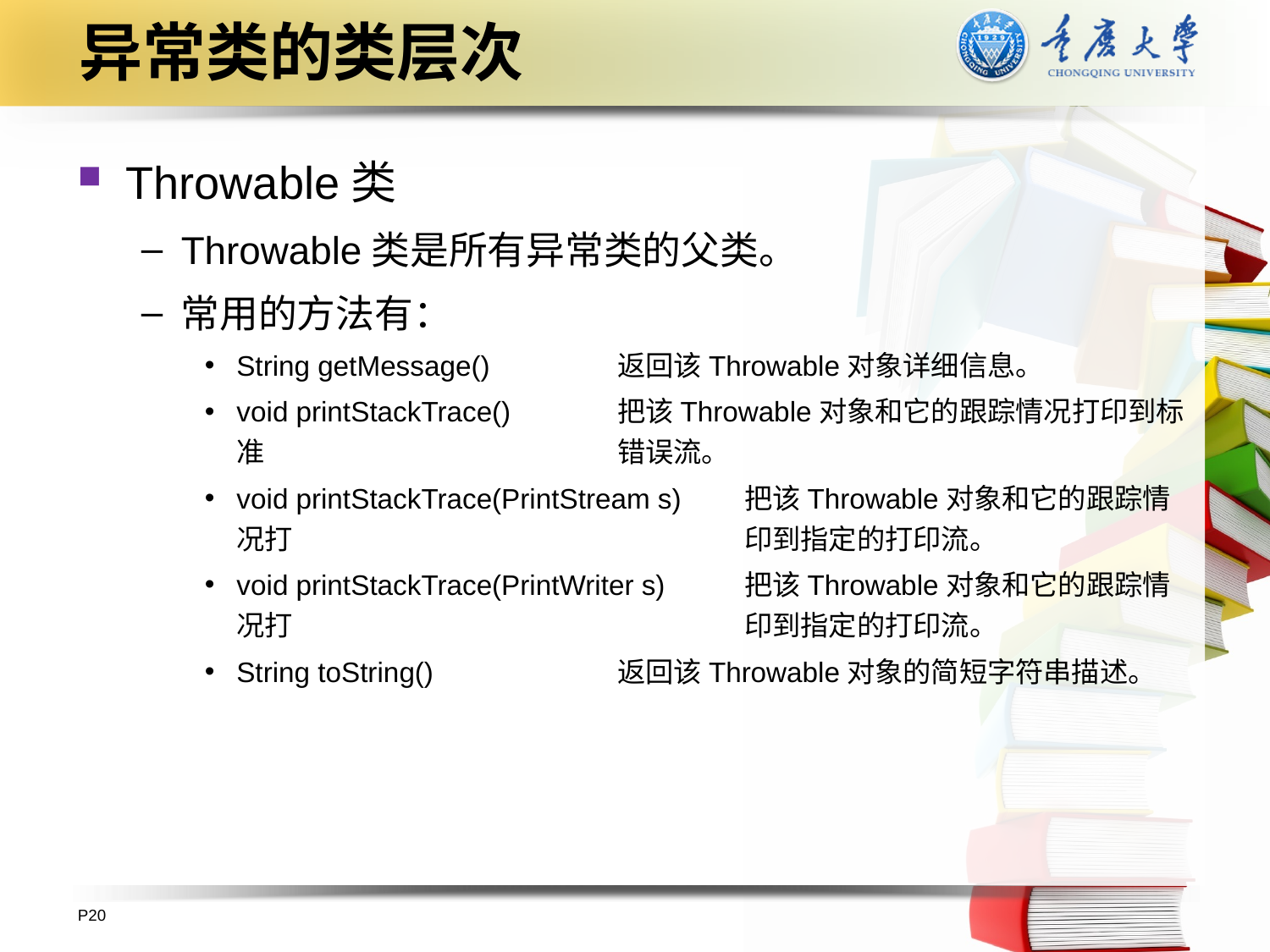

# 异常类的类层次
Throwable类
Throwable类是所有异常类的父类。
常用的方法有：
String getMessage() 	返回该Throwable对象详细信息。
void printStackTrace() 	把该Throwable对象和它的跟踪情况打印到标准			错误流。
void printStackTrace(PrintStream s)	把该Throwable对象和它的跟踪情况打   				印到指定的打印流。
void printStackTrace(PrintWriter s)	把该Throwable对象和它的跟踪情况打				印到指定的打印流。
String toString()		返回该Throwable对象的简短字符串描述。
P20